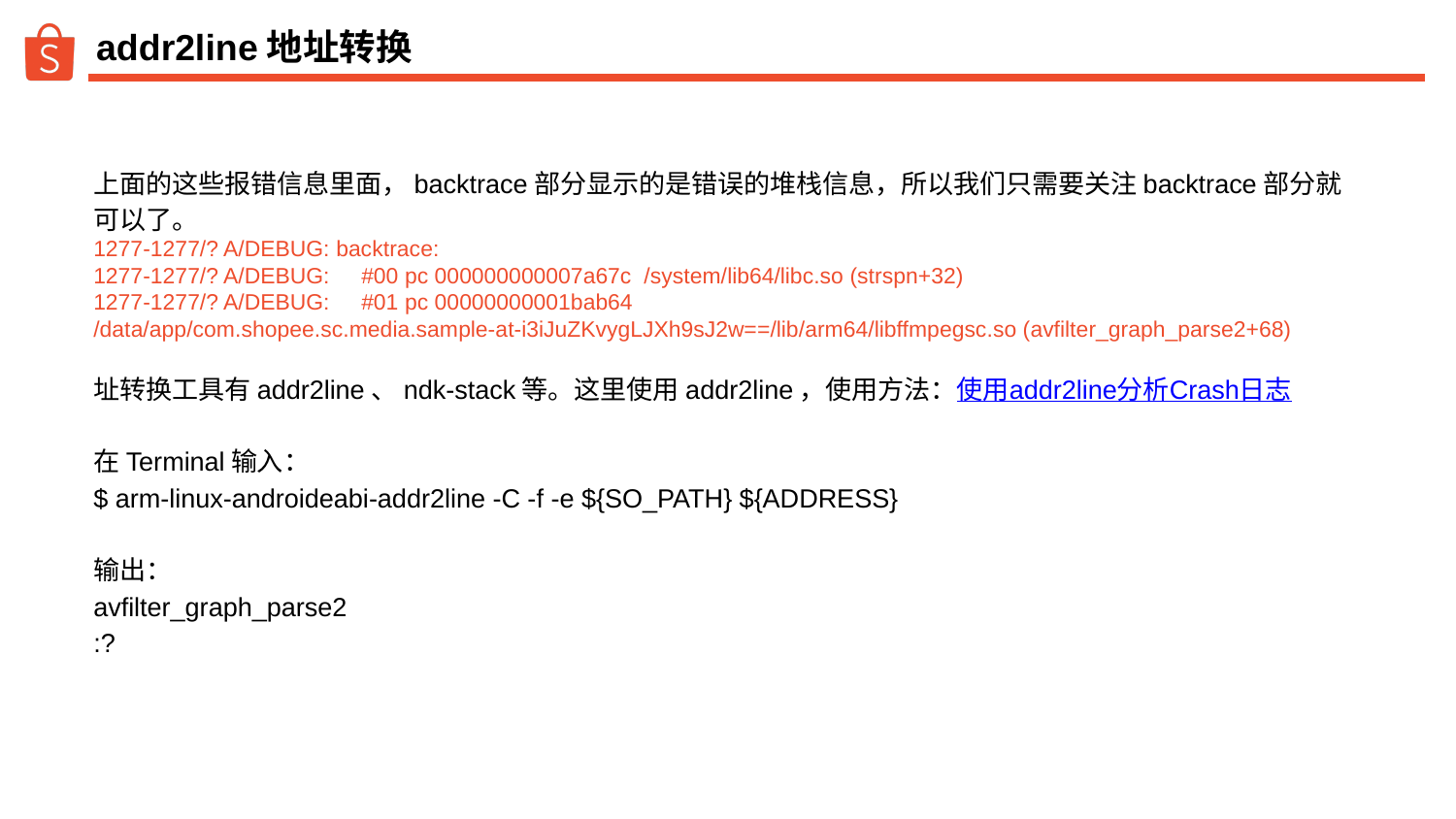

# addr2line地址转换
上面的这些报错信息里面，backtrace部分显示的是错误的堆栈信息，所以我们只需要关注backtrace部分就可以了。
1277-1277/? A/DEBUG: backtrace:
1277-1277/? A/DEBUG:     #00 pc 000000000007a67c  /system/lib64/libc.so (strspn+32)
1277-1277/? A/DEBUG:     #01 pc 00000000001bab64  /data/app/com.shopee.sc.media.sample-at-i3iJuZKvygLJXh9sJ2w==/lib/arm64/libffmpegsc.so (avfilter_graph_parse2+68)

址转换工具有addr2line、ndk-stack等。这里使用addr2line，使用方法：使用addr2line分析Crash日志

在Terminal输入：
$ arm-linux-androideabi-addr2line -C -f -e ${SO_PATH} ${ADDRESS}

输出：
avfilter_graph_parse2
:?